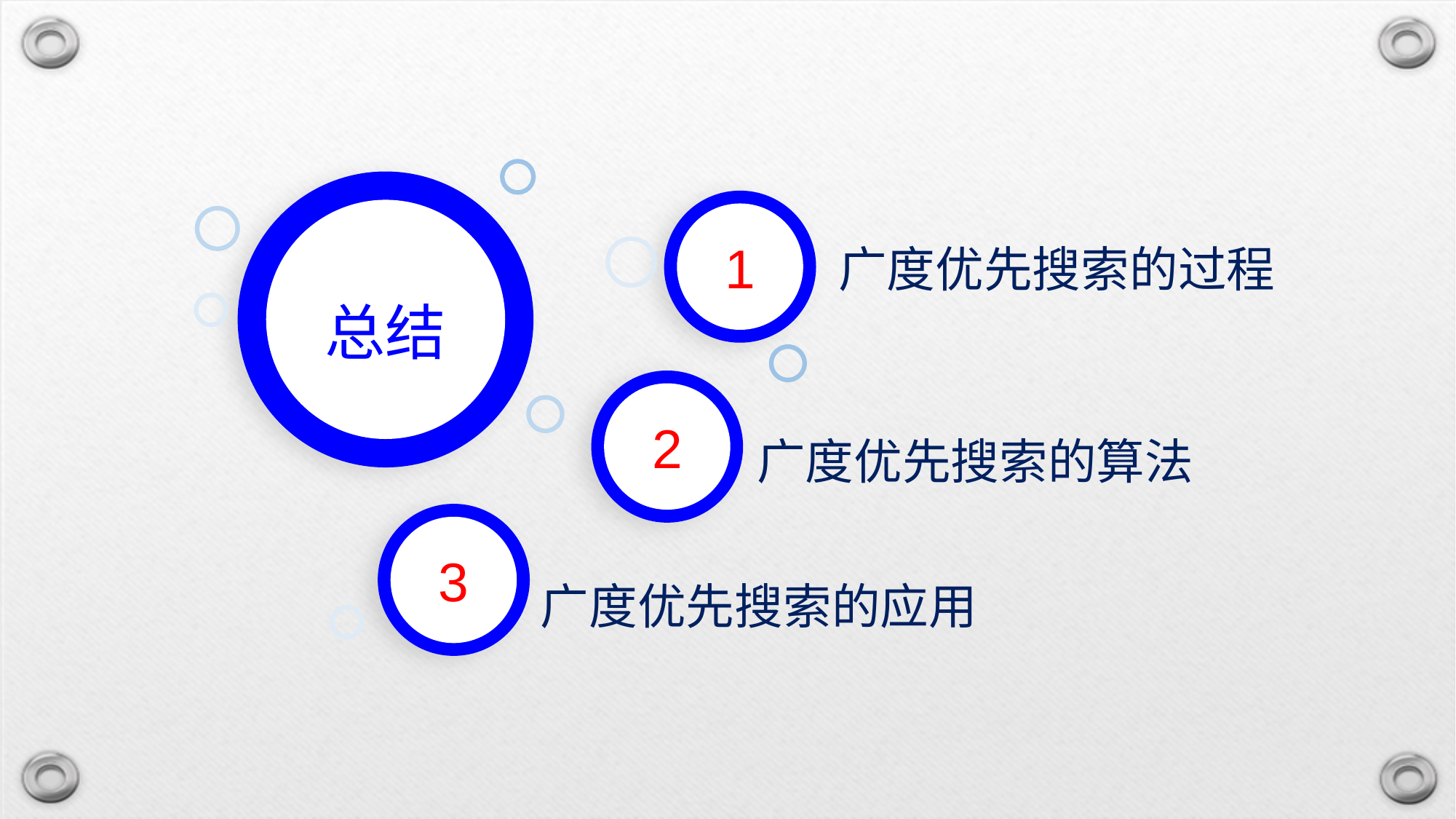

总结
1
广度优先搜索的过程

2

广度优先搜索的算法

3
广度优先搜索的应用